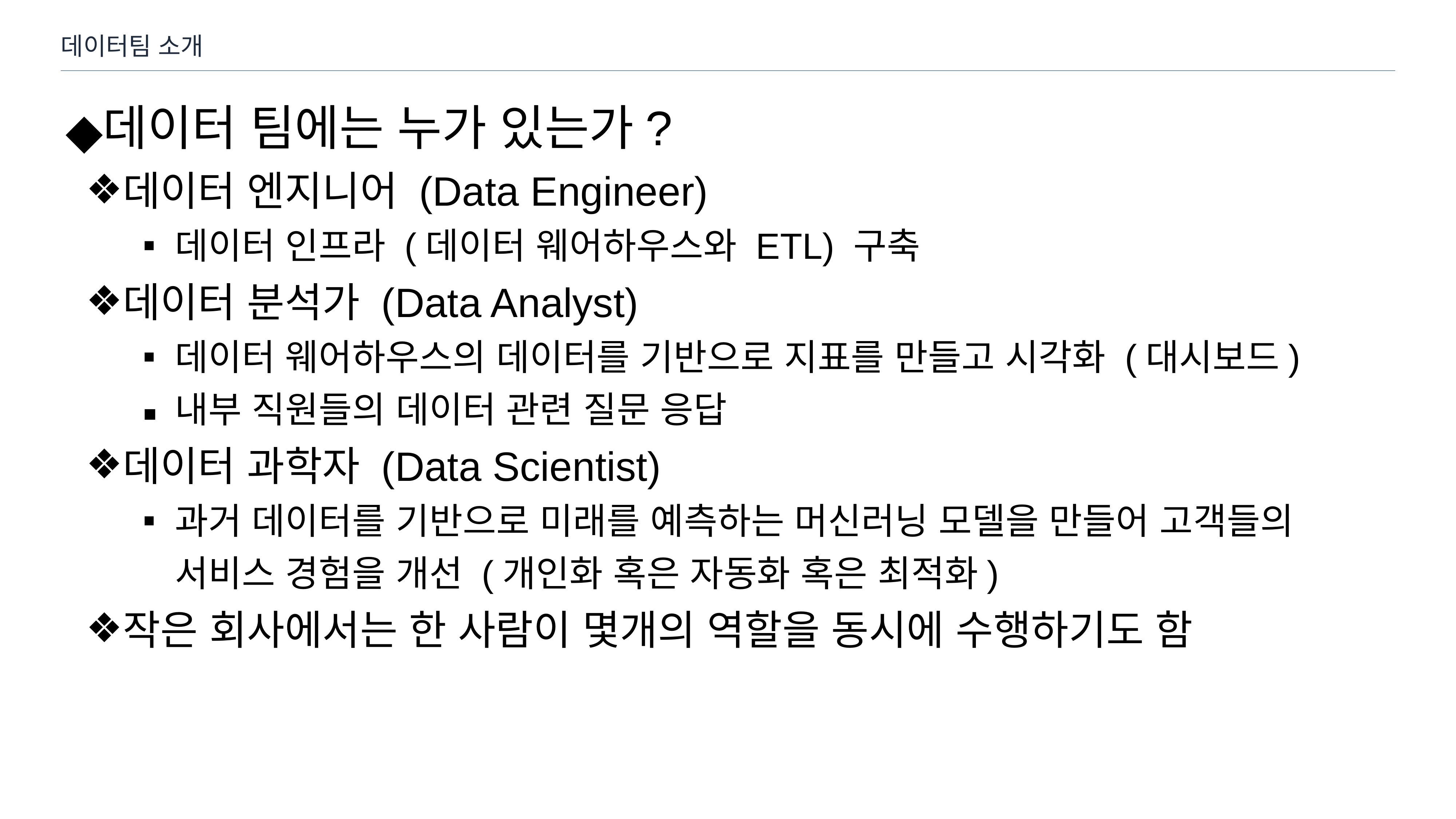

데이터팀 소개
데이터 팀에는 누가 있는가?
데이터 엔지니어 (Data Engineer)
데이터 인프라 (데이터 웨어하우스와 ETL) 구축
데이터 분석가 (Data Analyst)
데이터 웨어하우스의 데이터를 기반으로 지표를 만들고 시각화 (대시보드)
내부 직원들의 데이터 관련 질문 응답
데이터 과학자 (Data Scientist)
과거 데이터를 기반으로 미래를 예측하는 머신러닝 모델을 만들어 고객들의 서비스 경험을 개선 (개인화 혹은 자동화 혹은 최적화)
작은 회사에서는 한 사람이 몇개의 역할을 동시에 수행하기도 함